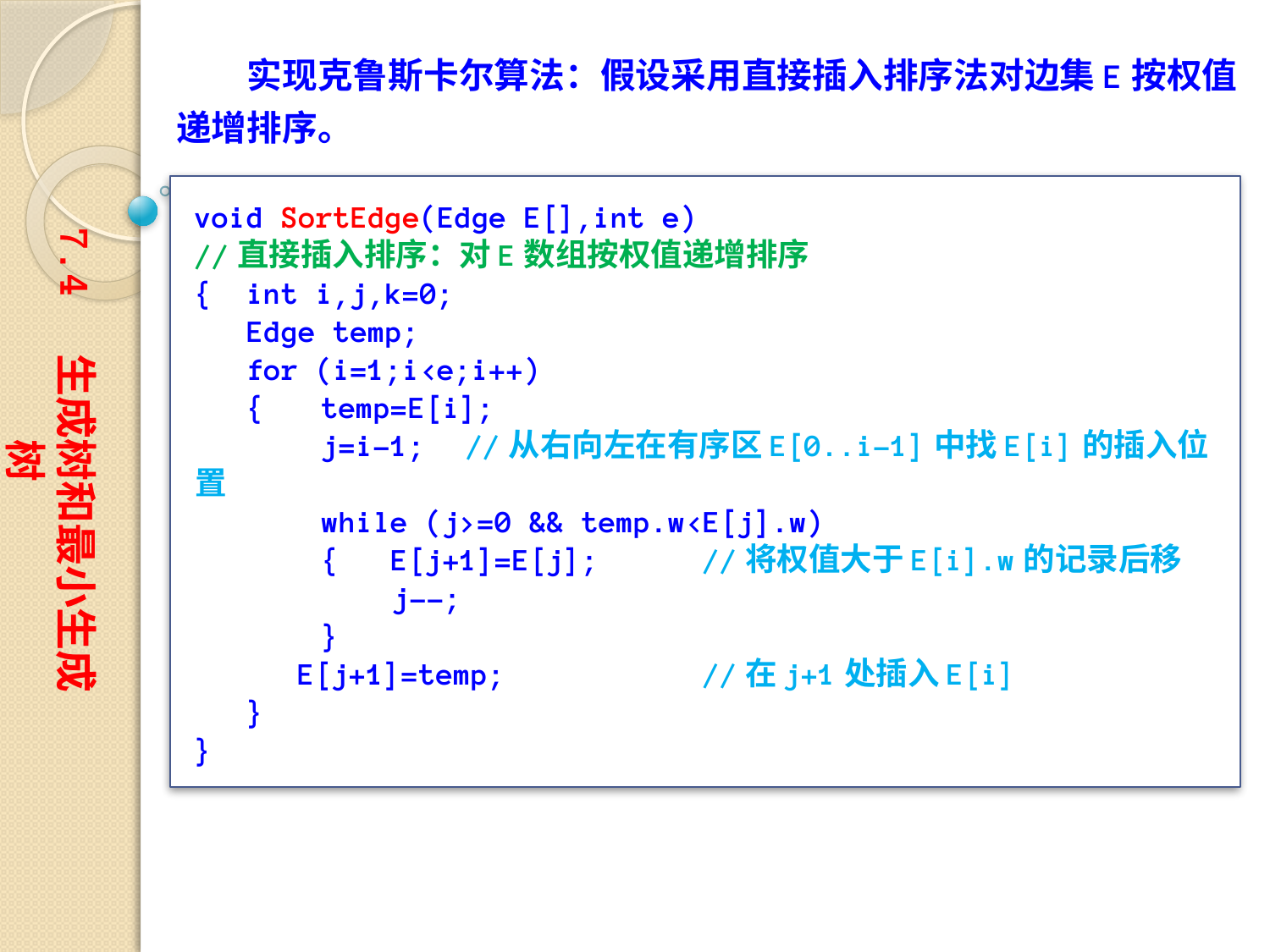

实现克鲁斯卡尔算法：假设采用直接插入排序法对边集E按权值递增排序。
void SortEdge(Edge E[],int e)
//直接插入排序：对E数组按权值递增排序
{  int i,j,k=0;
   Edge temp;
   for (i=1;i<e;i++)
   {	temp=E[i];
	j=i-1;	 //从右向左在有序区E[0..i-1]中找E[i]的插入位置
	while (j>=0 && temp.w<E[j].w)
	{   E[j+1]=E[j]; 	//将权值大于E[i].w的记录后移
	　　j--;
	}
　　　E[j+1]=temp;		//在j+1处插入E[i]
   }
}
7.4  生成树和最小生成树